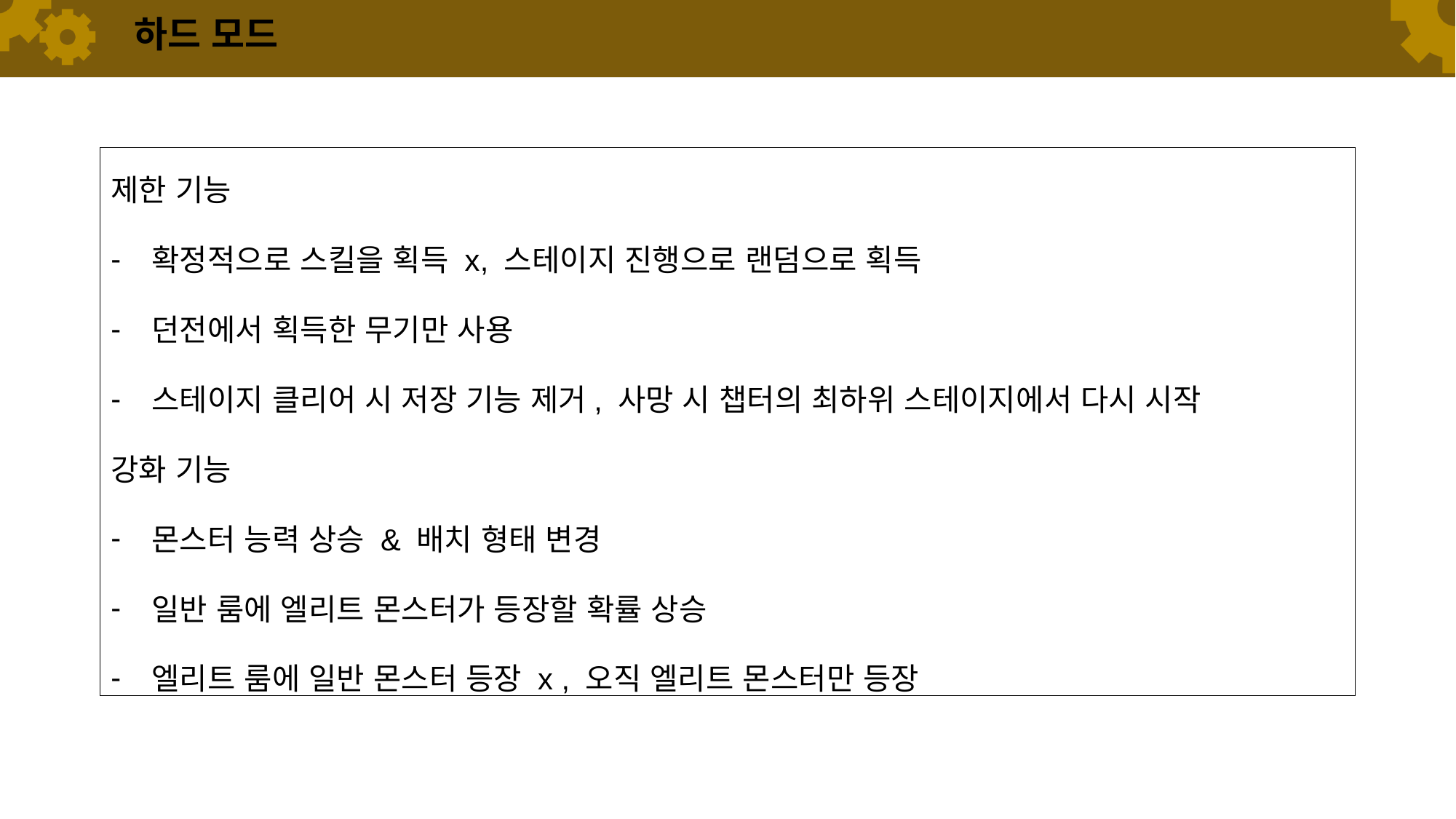

# 하드 모드
제한 기능
확정적으로 스킬을 획득 x, 스테이지 진행으로 랜덤으로 획득
던전에서 획득한 무기만 사용
스테이지 클리어 시 저장 기능 제거, 사망 시 챕터의 최하위 스테이지에서 다시 시작
강화 기능
몬스터 능력 상승 & 배치 형태 변경
일반 룸에 엘리트 몬스터가 등장할 확률 상승
엘리트 룸에 일반 몬스터 등장 x , 오직 엘리트 몬스터만 등장